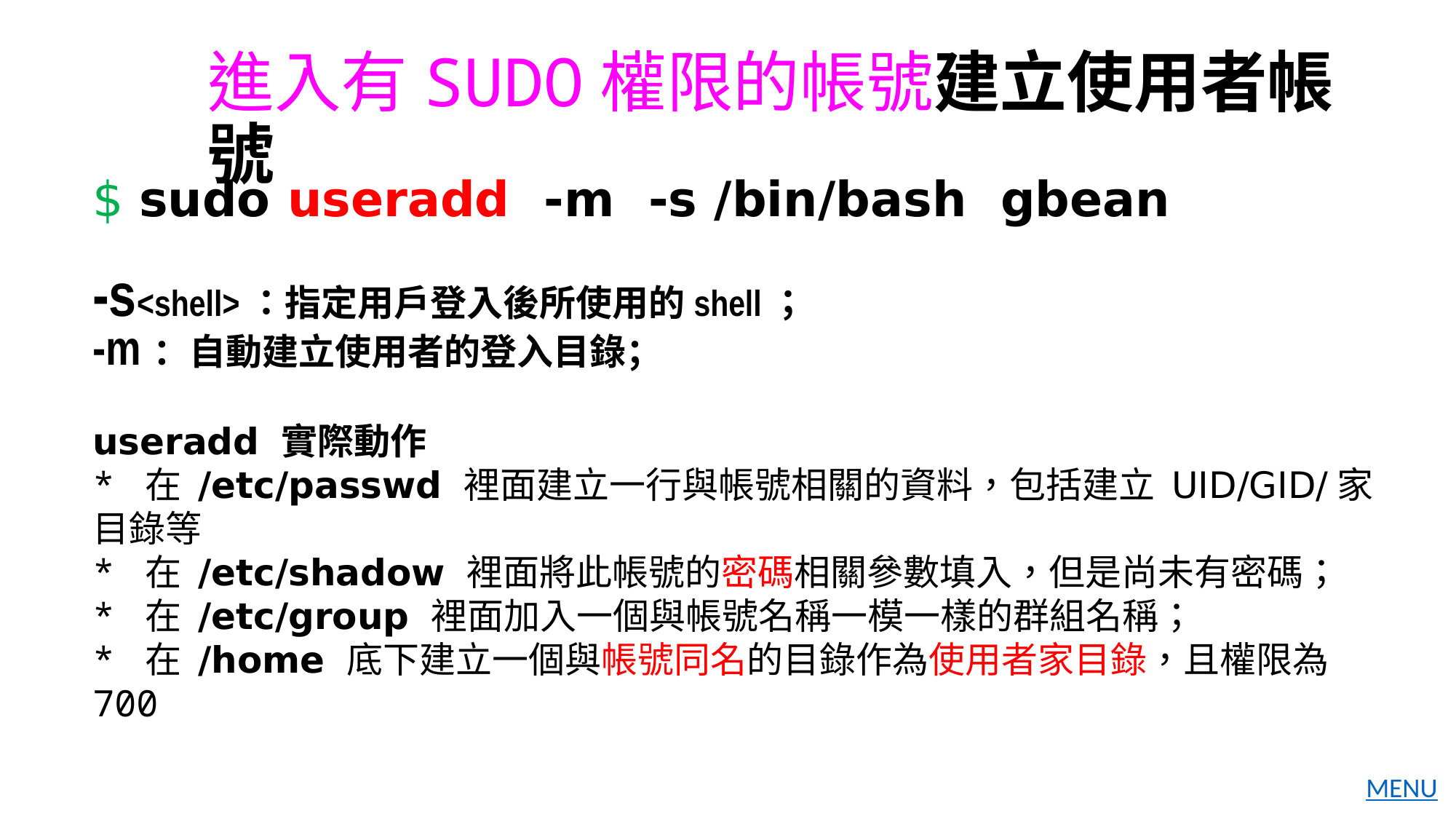

# 進入有SUDO權限的帳號建立使用者帳號
$ sudo useradd  -m  -s /bin/bash  gbean

-s<shell>：指定用戶登入後所使用的shell；
-m：自動建立使用者的登入目錄；

useradd 實際動作
* 在 /etc/passwd 裡面建立一行與帳號相關的資料，包括建立 UID/GID/家目錄等
* 在 /etc/shadow 裡面將此帳號的密碼相關參數填入，但是尚未有密碼；
* 在 /etc/group 裡面加入一個與帳號名稱一模一樣的群組名稱；
* 在 /home 底下建立一個與帳號同名的目錄作為使用者家目錄，且權限為 700